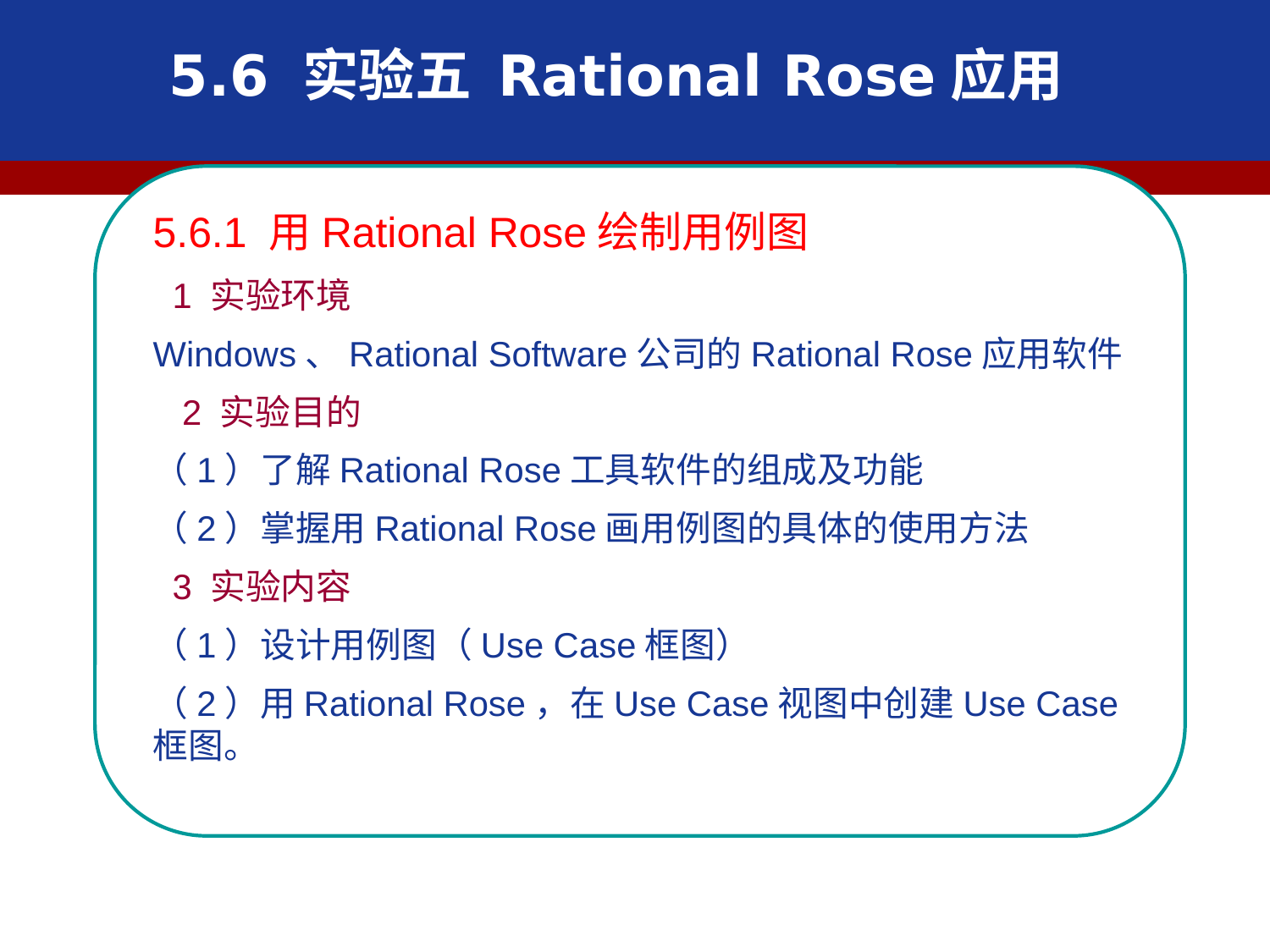

5.6 实验五 Rational Rose应用

5.6.1 用Rational Rose绘制用例图
  1 实验环境
Windows、Rational Software公司的Rational Rose应用软件
   2 实验目的
（1）了解Rational Rose工具软件的组成及功能
（2）掌握用Rational Rose画用例图的具体的使用方法
  3 实验内容
（1）设计用例图（Use Case框图）
（2）用Rational Rose，在Use Case视图中创建Use Case框图。